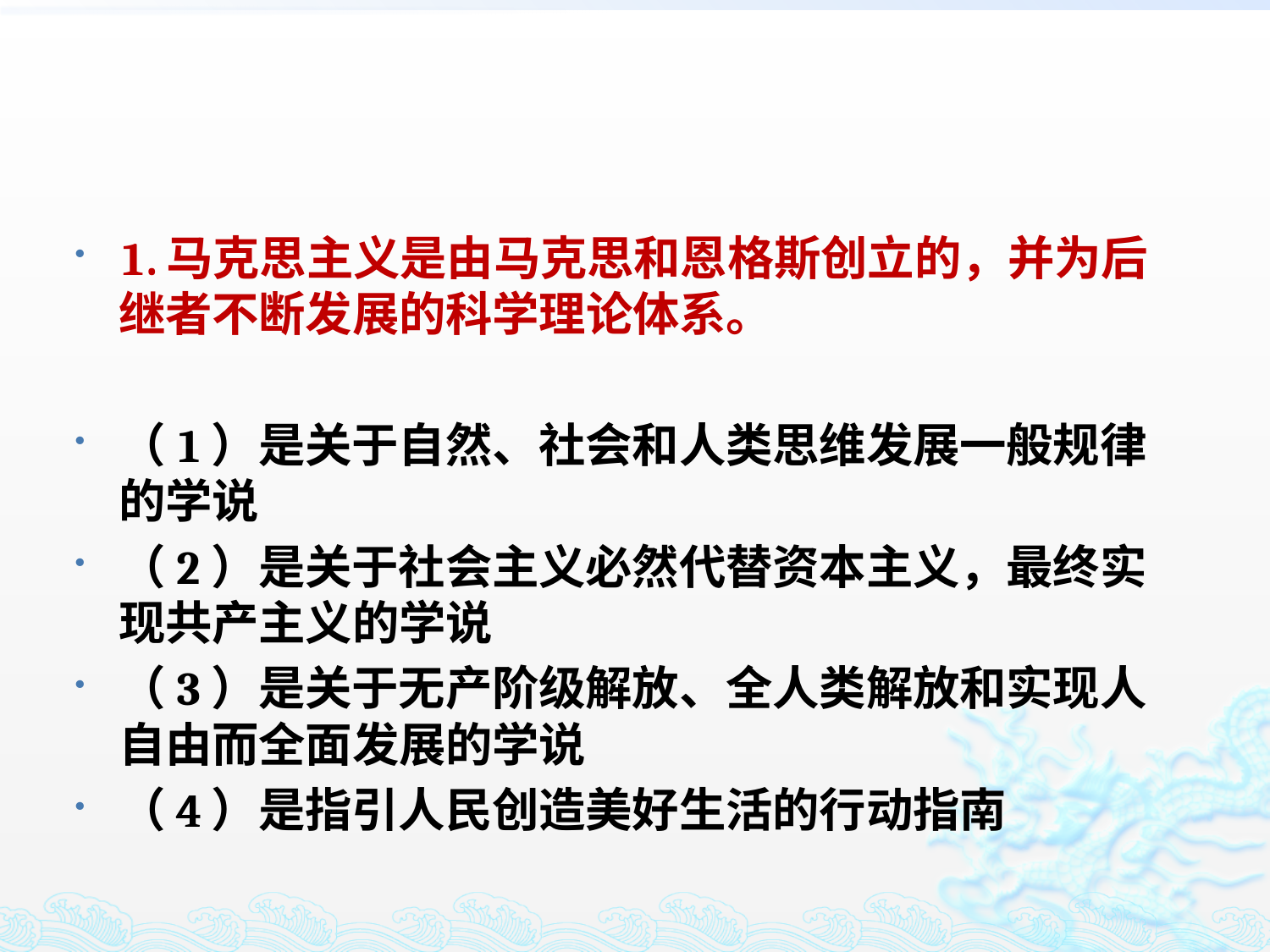

1.马克思主义是由马克思和恩格斯创立的，并为后继者不断发展的科学理论体系。

（1）是关于自然、社会和人类思维发展一般规律的学说
（2）是关于社会主义必然代替资本主义，最终实现共产主义的学说
（3）是关于无产阶级解放、全人类解放和实现人自由而全面发展的学说
（4）是指引人民创造美好生活的行动指南